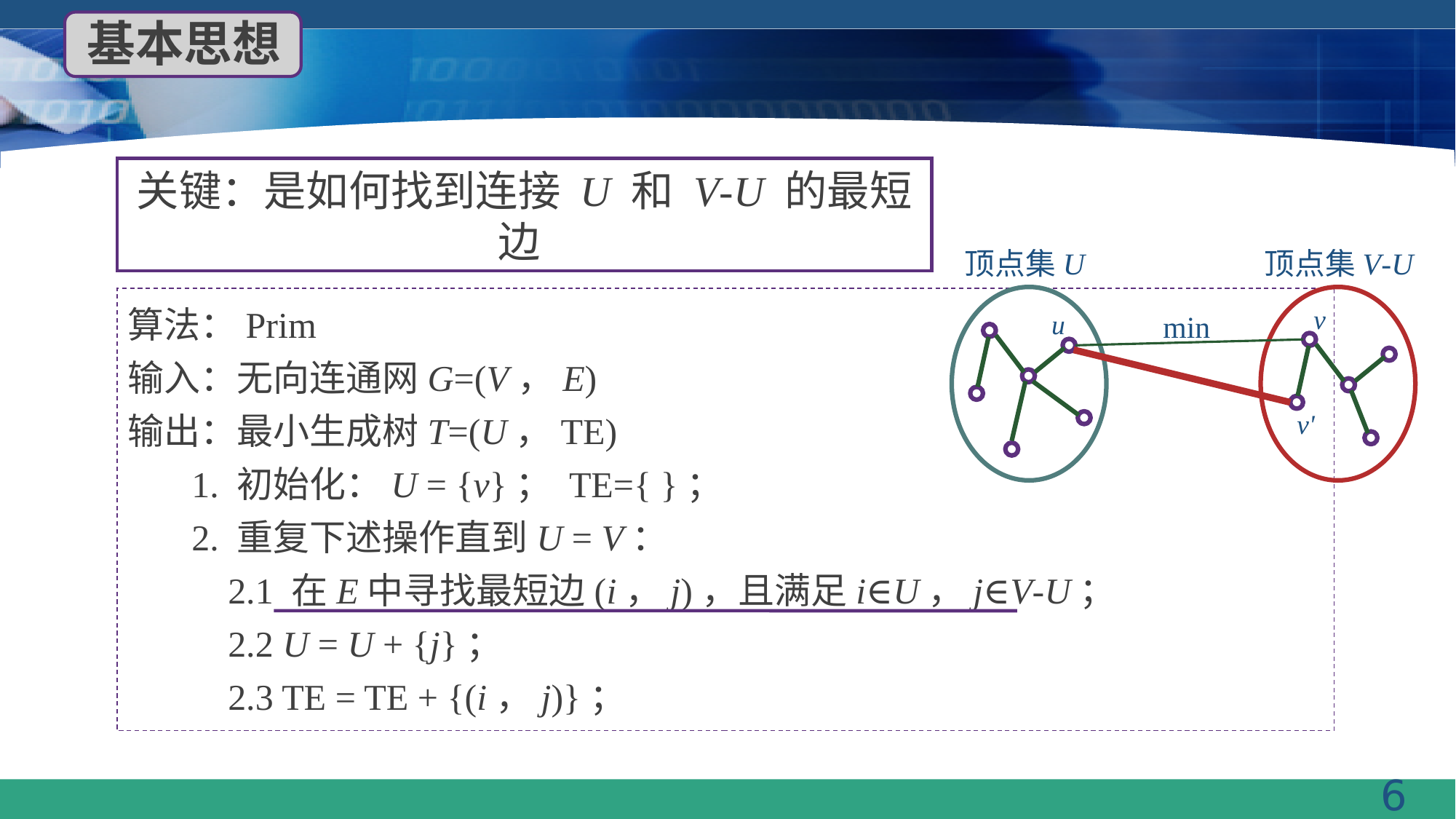

基本思想

关键：是如何找到连接 U 和 V-U 的最短边

顶点集U

顶点集V-U

算法：Prim
输入：无向连通网G=(V，E)
输出：最小生成树T=(U，TE)
 1. 初始化：U = {v}； TE={ }；
 2. 重复下述操作直到U = V：
           2.1 在E中寻找最短边(i，j)，且满足i∈U，j∈V-U；
           2.2 U = U + {j}；
           2.3 TE = TE + {(i，j)}；
v
u
min

v'